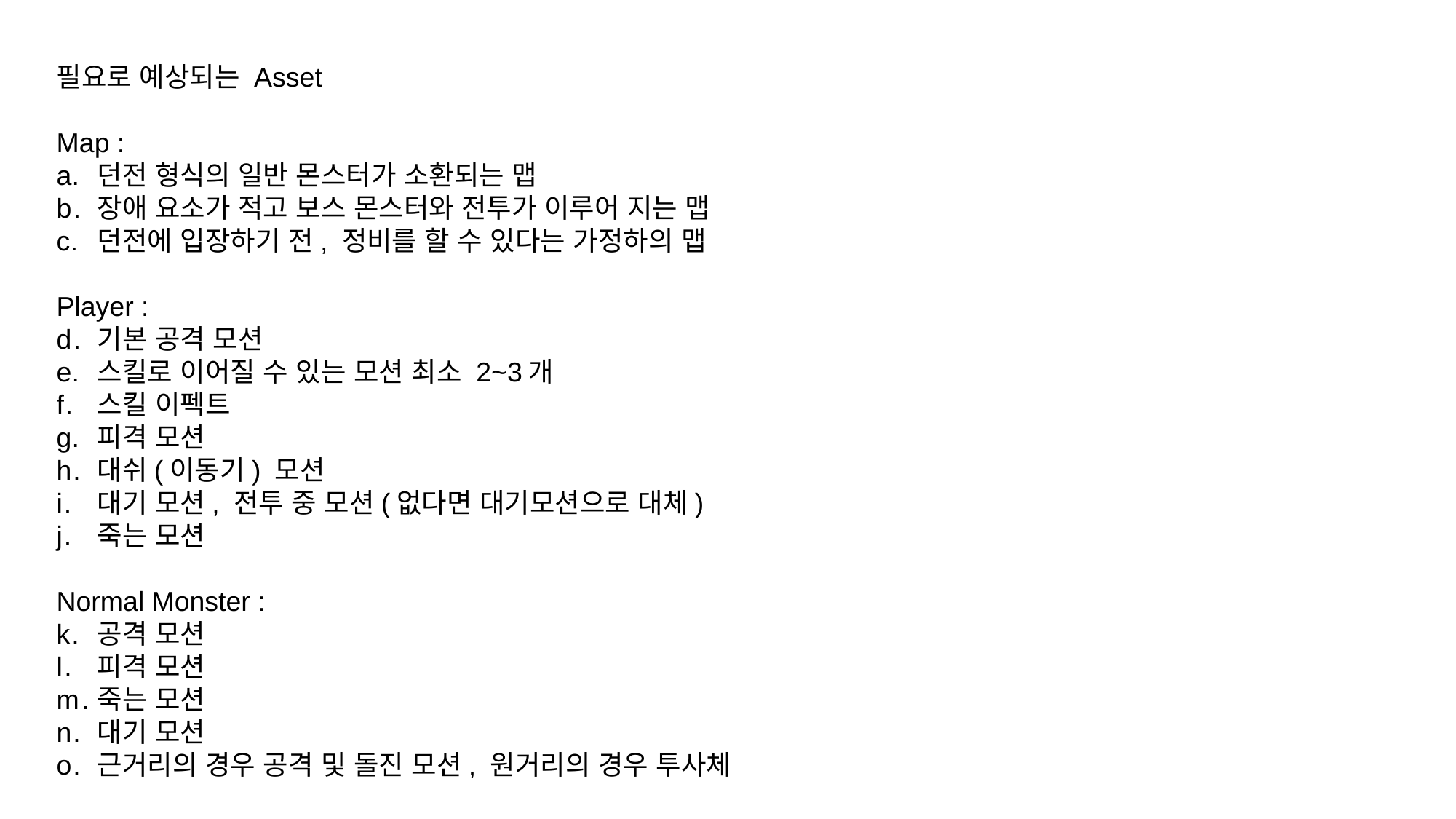

필요로 예상되는 Asset

Map :
던전 형식의 일반 몬스터가 소환되는 맵
장애 요소가 적고 보스 몬스터와 전투가 이루어 지는 맵
던전에 입장하기 전, 정비를 할 수 있다는 가정하의 맵

Player :
기본 공격 모션
스킬로 이어질 수 있는 모션 최소 2~3개
스킬 이펙트
피격 모션
대쉬(이동기) 모션
대기 모션, 전투 중 모션(없다면 대기모션으로 대체)
죽는 모션

Normal Monster :
공격 모션
피격 모션
죽는 모션
대기 모션
근거리의 경우 공격 및 돌진 모션, 원거리의 경우 투사체